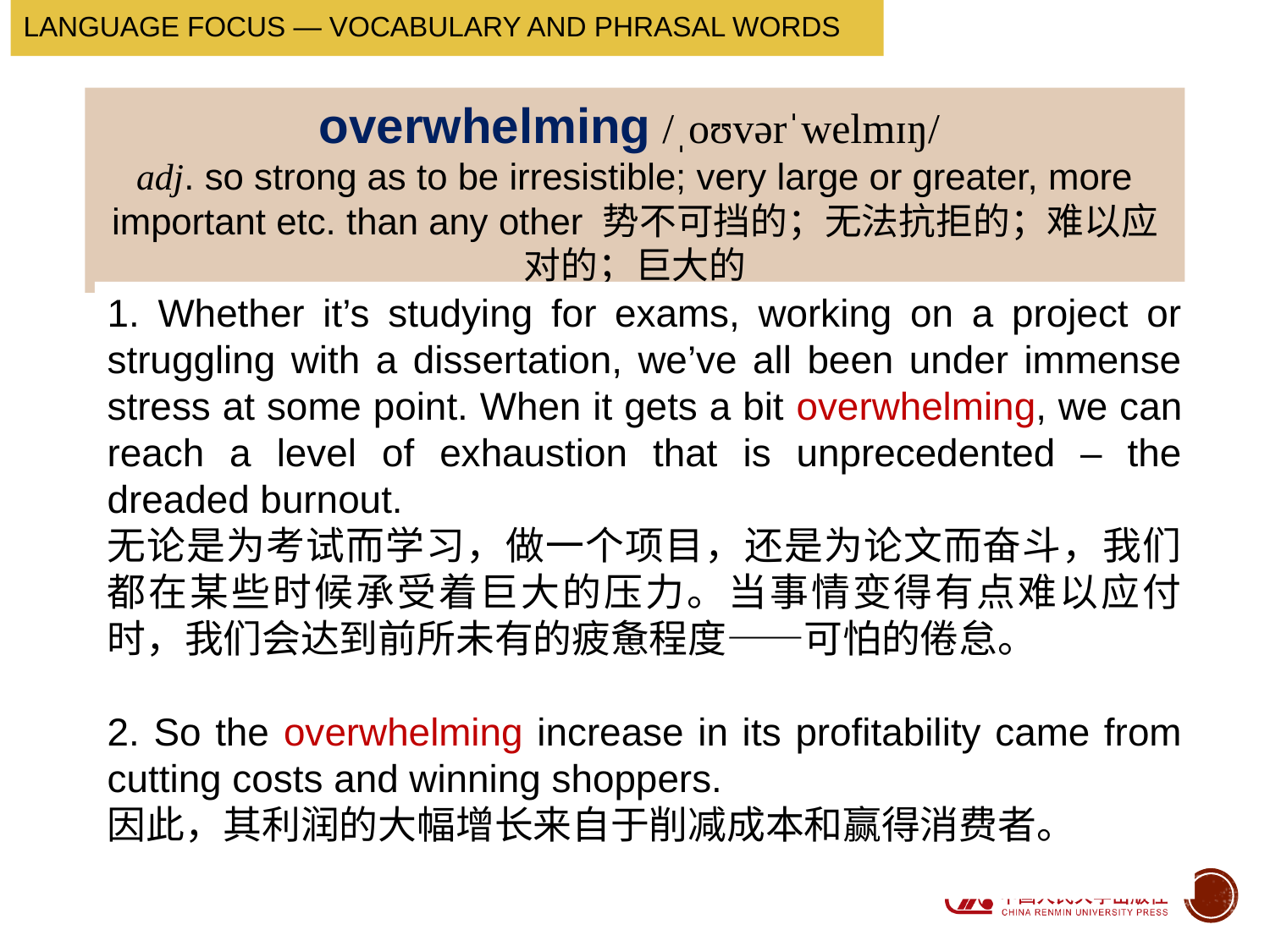

Language Focus — Vocabulary and Phrasal words
overwhelming /ˌoʊvərˈwelmɪŋ/
adj. so strong as to be irresistible; very large or greater, more important etc. than any other 势不可挡的；无法抗拒的；难以应对的；巨大的
1. Whether it’s studying for exams, working on a project or struggling with a dissertation, we’ve all been under immense stress at some point. When it gets a bit overwhelming, we can reach a level of exhaustion that is unprecedented – the dreaded burnout.
无论是为考试而学习，做一个项目，还是为论文而奋斗，我们都在某些时候承受着巨大的压力。当事情变得有点难以应付时，我们会达到前所未有的疲惫程度——可怕的倦怠。

2. So the overwhelming increase in its profitability came from cutting costs and winning shoppers.
因此，其利润的大幅增长来自于削减成本和赢得消费者。